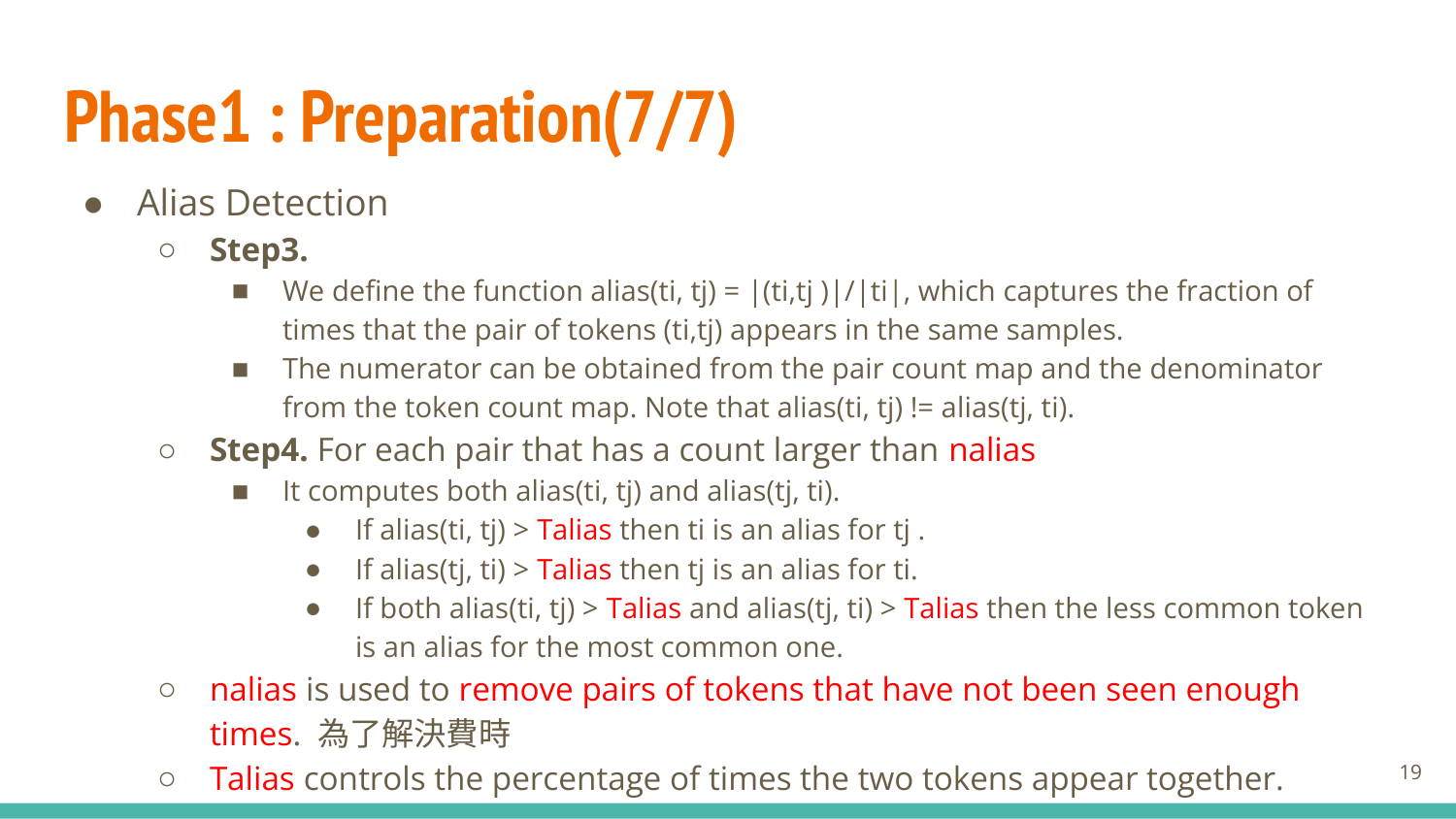

# Phase1 : Preparation(7/7)
Alias Detection
Step3.
We define the function alias(ti, tj) = |(ti,tj )|/|ti|, which captures the fraction of times that the pair of tokens (ti,tj) appears in the same samples.
The numerator can be obtained from the pair count map and the denominator from the token count map. Note that alias(ti, tj) != alias(tj, ti).
Step4. For each pair that has a count larger than nalias
It computes both alias(ti, tj) and alias(tj, ti).
If alias(ti, tj) > Talias then ti is an alias for tj .
If alias(tj, ti) > Talias then tj is an alias for ti.
If both alias(ti, tj) > Talias and alias(tj, ti) > Talias then the less common token is an alias for the most common one.
nalias is used to remove pairs of tokens that have not been seen enough times. 為了解決費時
Talias controls the percentage of times the two tokens appear together.
19